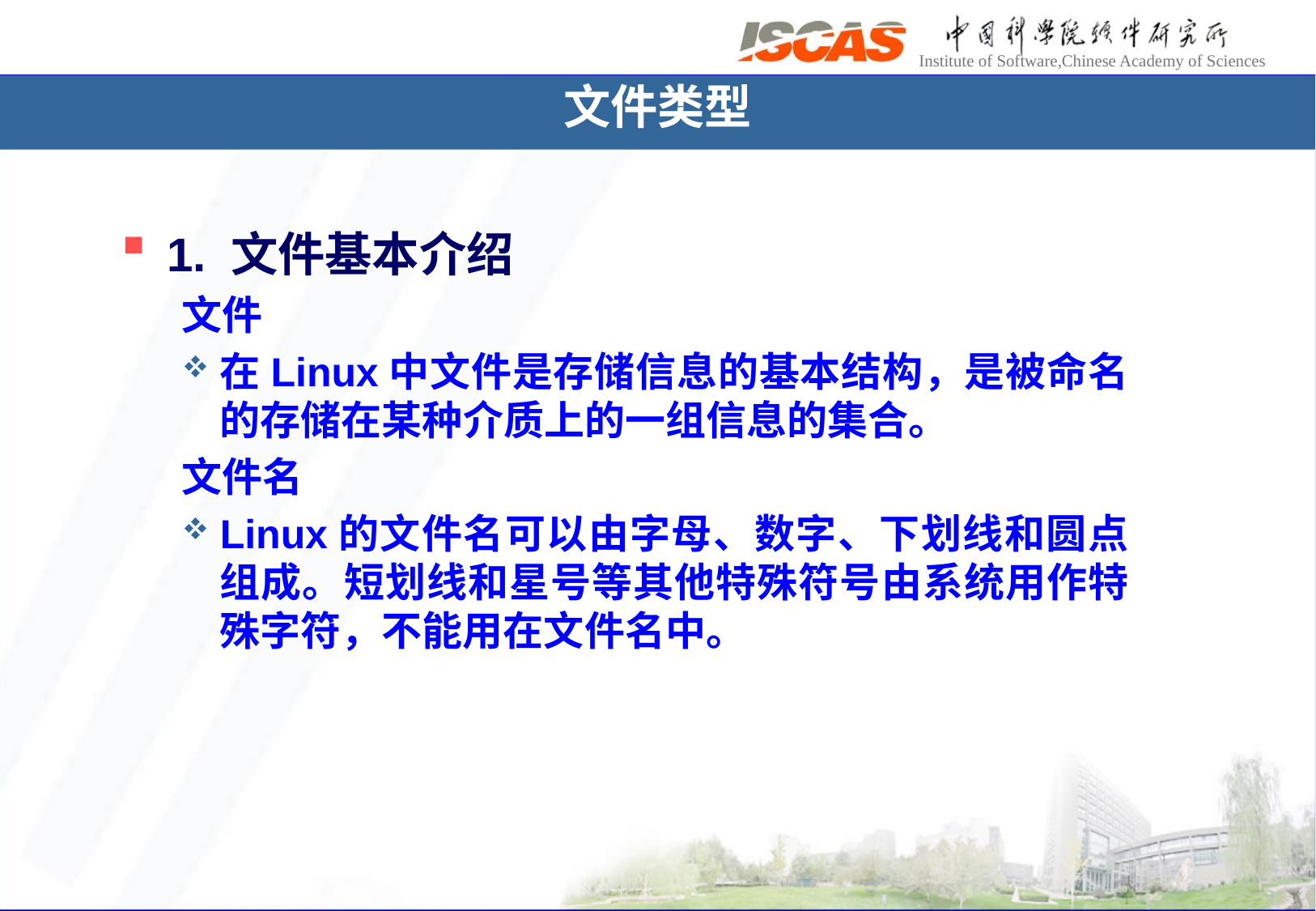

# 文件类型
1. 文件基本介绍
文件
在Linux中文件是存储信息的基本结构，是被命名的存储在某种介质上的一组信息的集合。
文件名
Linux的文件名可以由字母、数字、下划线和圆点组成。短划线和星号等其他特殊符号由系统用作特殊字符，不能用在文件名中。